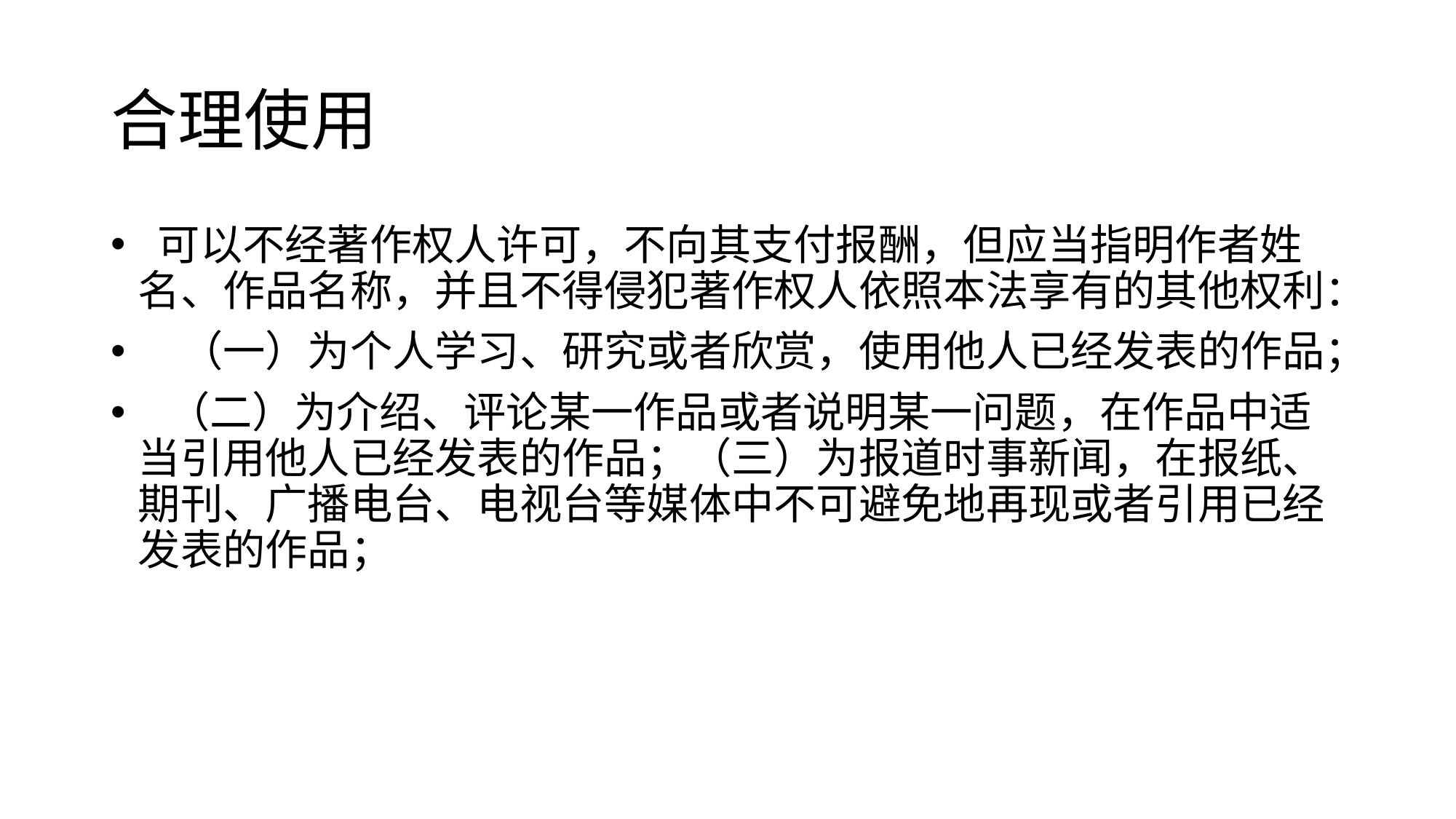

# 合理使用
 可以不经著作权人许可，不向其支付报酬，但应当指明作者姓名、作品名称，并且不得侵犯著作权人依照本法享有的其他权利：
　（一）为个人学习、研究或者欣赏，使用他人已经发表的作品；
  （二）为介绍、评论某一作品或者说明某一问题，在作品中适当引用他人已经发表的作品；（三）为报道时事新闻，在报纸、期刊、广播电台、电视台等媒体中不可避免地再现或者引用已经发表的作品；